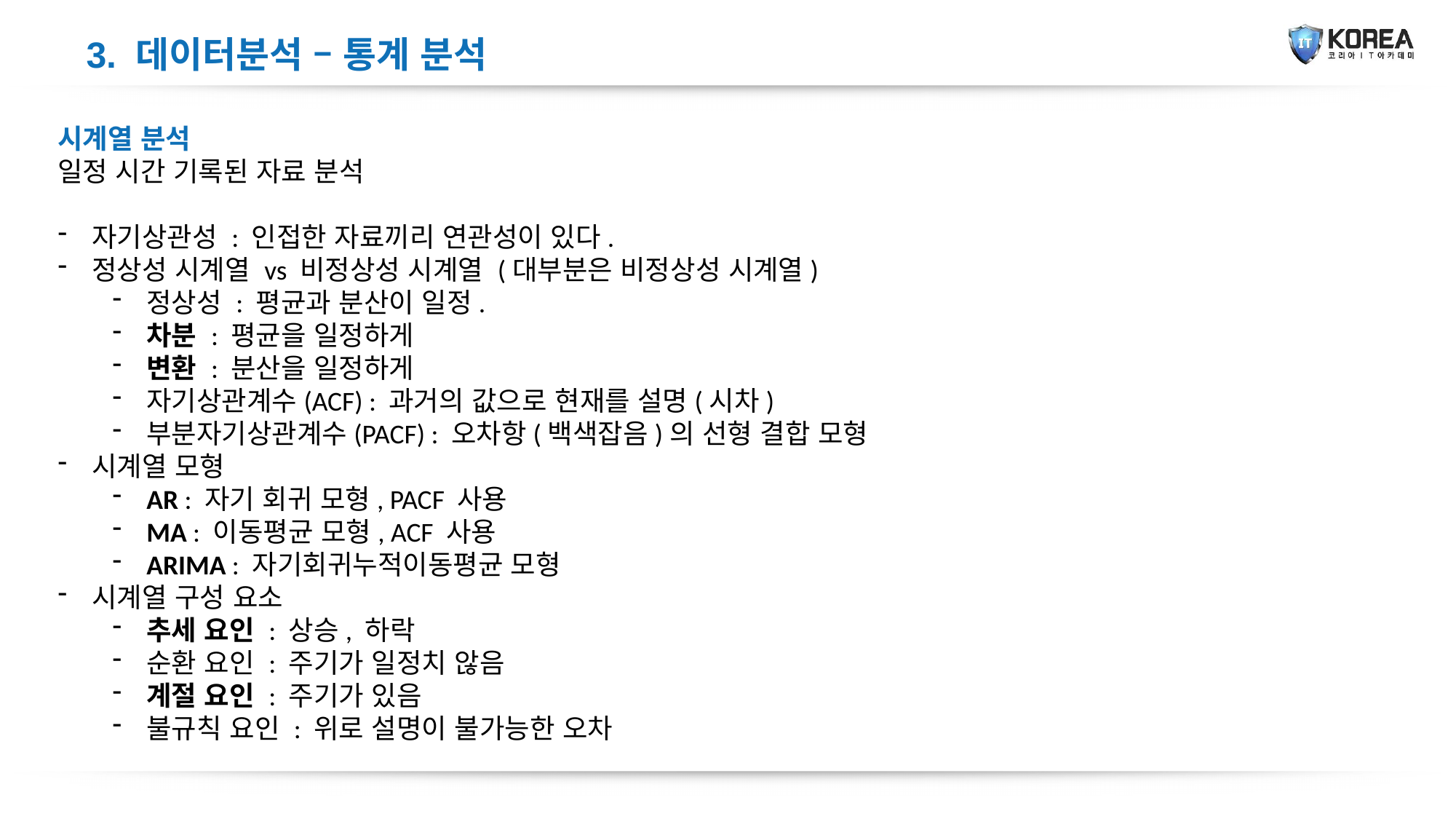

3. 데이터분석 – 통계 분석
시계열 분석
일정 시간 기록된 자료 분석

자기상관성 : 인접한 자료끼리 연관성이 있다.
정상성 시계열 vs 비정상성 시계열 (대부분은 비정상성 시계열)
정상성 : 평균과 분산이 일정.
차분 : 평균을 일정하게
변환 : 분산을 일정하게
자기상관계수(ACF) : 과거의 값으로 현재를 설명(시차)
부분자기상관계수(PACF) : 오차항(백색잡음)의 선형 결합 모형
시계열 모형
AR : 자기 회귀 모형, PACF 사용
MA : 이동평균 모형, ACF 사용
ARIMA : 자기회귀누적이동평균 모형
시계열 구성 요소
추세 요인 : 상승, 하락
순환 요인 : 주기가 일정치 않음
계절 요인 : 주기가 있음
불규칙 요인 : 위로 설명이 불가능한 오차